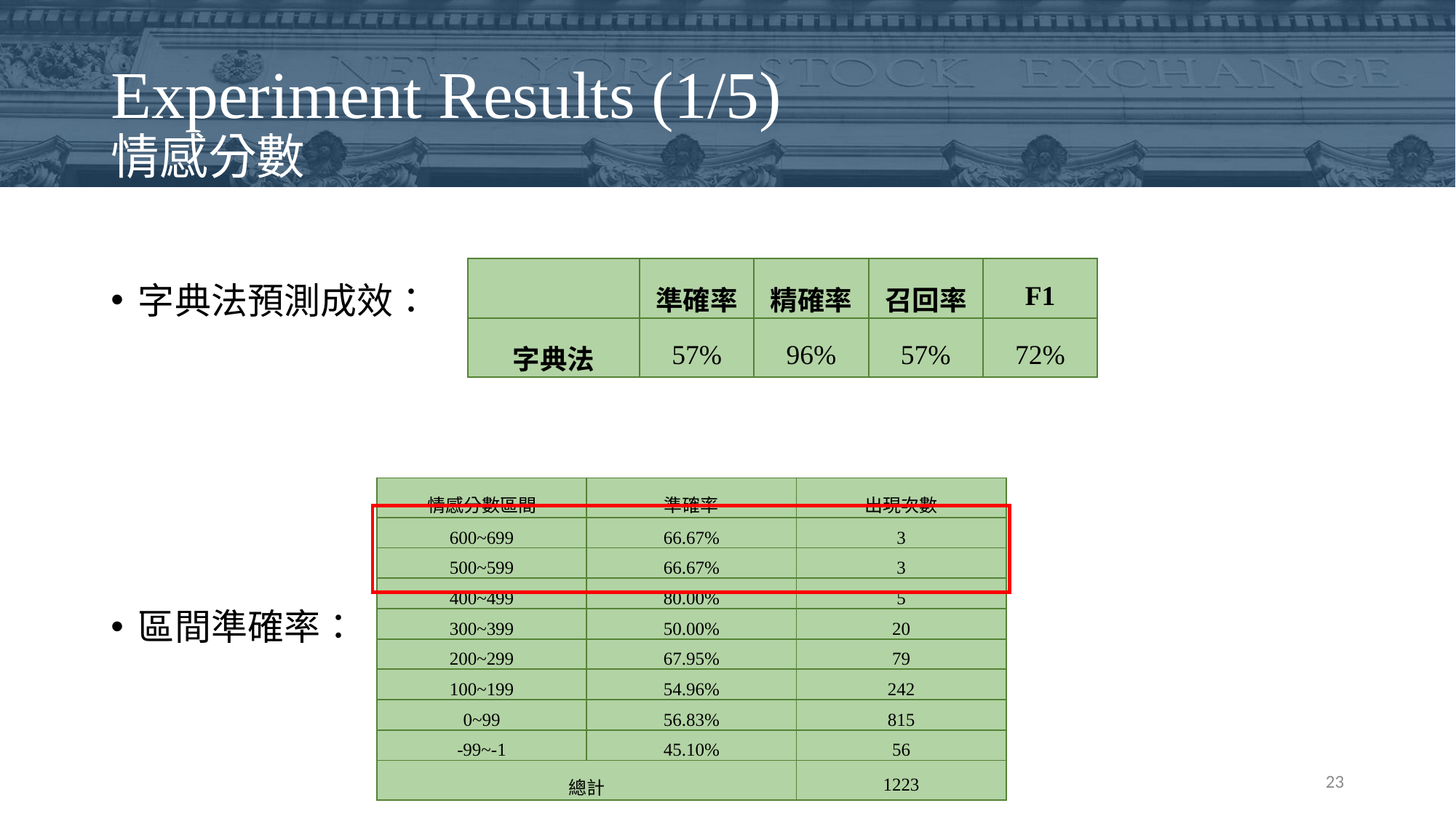

# Experiment Results (1/5) 情感分數

字典法預測成效：

區間準確率：

|  | 準確率 | 精確率 | 召回率 | F1 |
| --- | --- | --- | --- | --- |
| 字典法 | 57% | 96% | 57% | 72% |
| 情感分數區間 | 準確率 | 出現次數 |
| --- | --- | --- |
| 600~699 | 66.67% | 3 |
| 500~599 | 66.67% | 3 |
| 400~499 | 80.00% | 5 |
| 300~399 | 50.00% | 20 |
| 200~299 | 67.95% | 79 |
| 100~199 | 54.96% | 242 |
| 0~99 | 56.83% | 815 |
| -99~-1 | 45.10% | 56 |
| 總計 |  | 1223 |

23